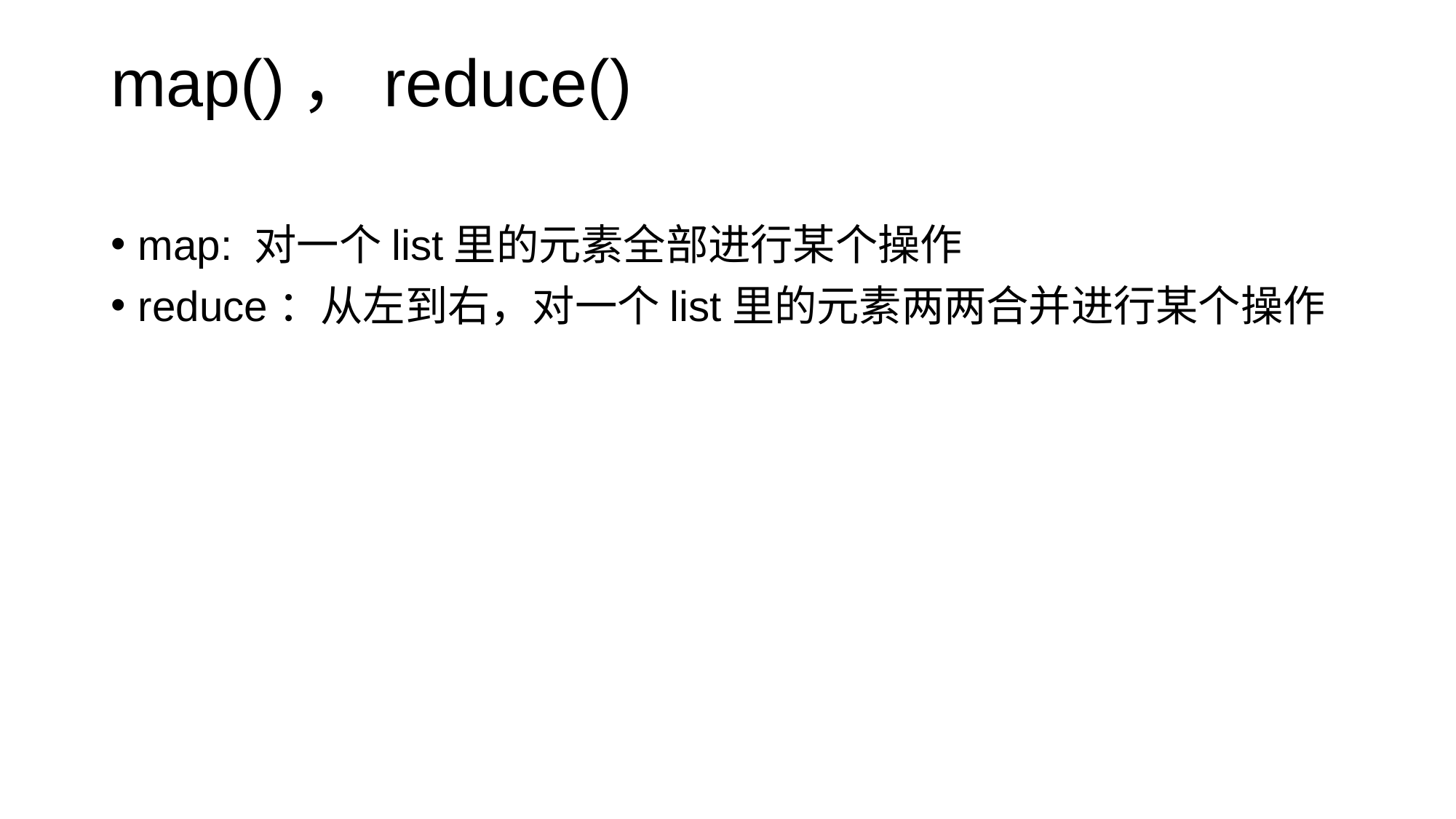

# map()，reduce()
map: 对一个list里的元素全部进行某个操作
reduce：从左到右，对一个list里的元素两两合并进行某个操作